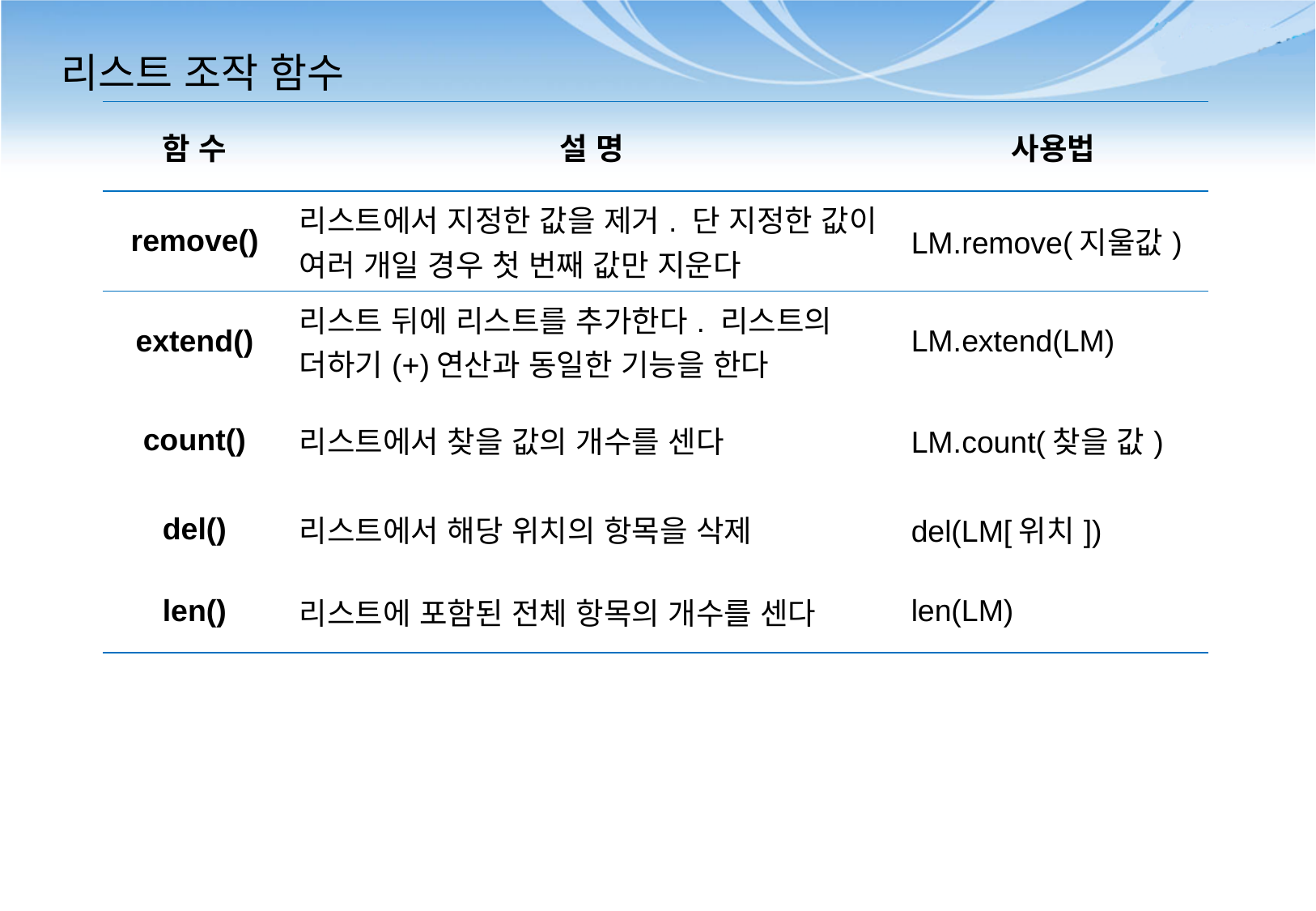

# 리스트 조작 함수
| 함 수 | 설 명 | 사용법 |
| --- | --- | --- |
| remove() | 리스트에서 지정한 값을 제거. 단 지정한 값이 여러 개일 경우 첫 번째 값만 지운다 | LM.remove(지울값) |
| extend() | 리스트 뒤에 리스트를 추가한다. 리스트의 더하기(+)연산과 동일한 기능을 한다 | LM.extend(LM) |
| count() | 리스트에서 찾을 값의 개수를 센다 | LM.count(찾을 값) |
| del() | 리스트에서 해당 위치의 항목을 삭제 | del(LM[위치]) |
| len() | 리스트에 포함된 전체 항목의 개수를 센다 | len(LM) |